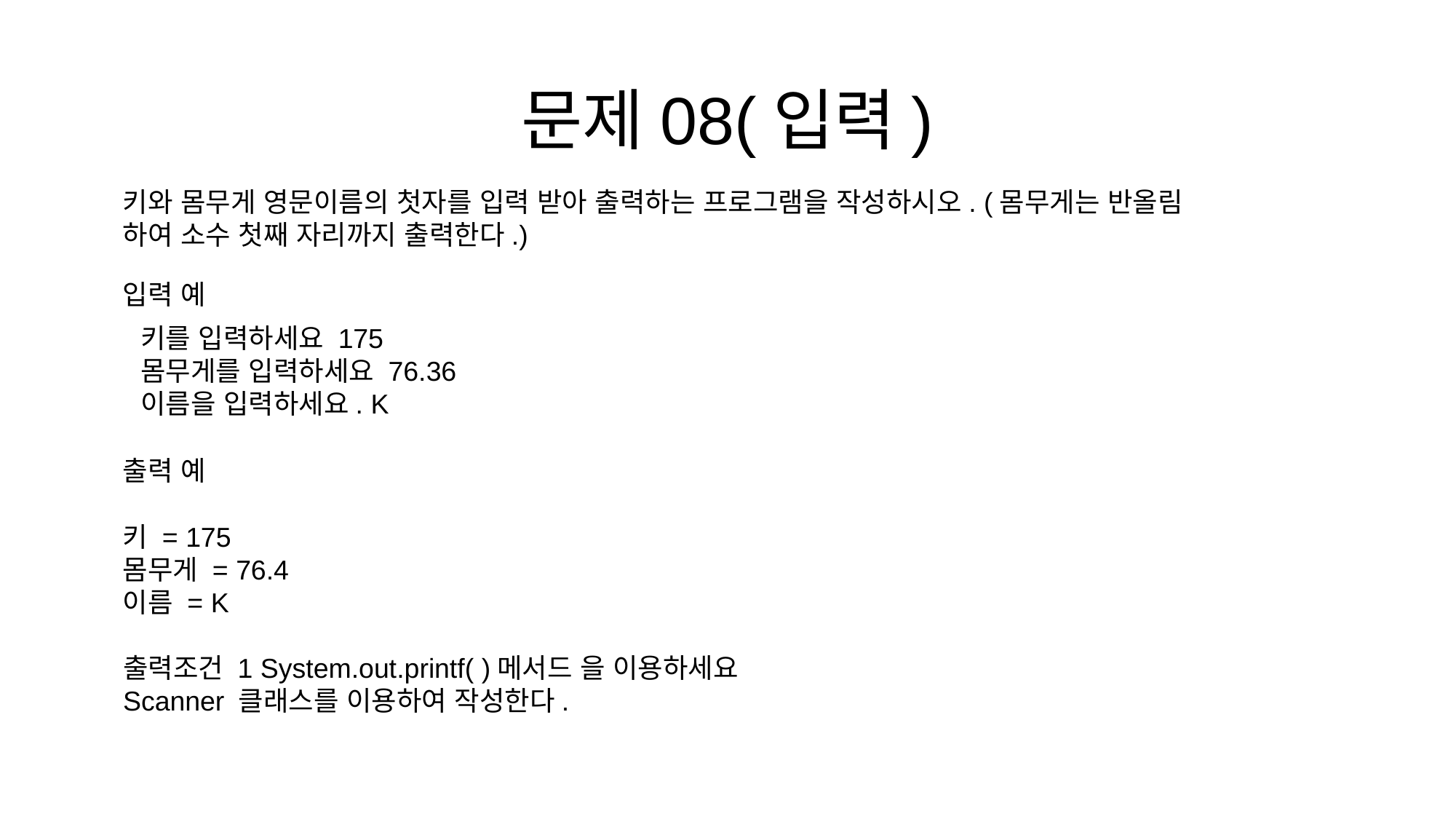

# 문제08(입력)
키와 몸무게 영문이름의 첫자를 입력 받아 출력하는 프로그램을 작성하시오. (몸무게는 반올림
하여 소수 첫째 자리까지 출력한다.)
입력 예
키를 입력하세요 175
몸무게를 입력하세요 76.36
이름을 입력하세요. K
출력 예
키 = 175
몸무게 = 76.4
이름 = K
출력조건 1 System.out.printf( )메서드 을 이용하세요
Scanner 클래스를 이용하여 작성한다.